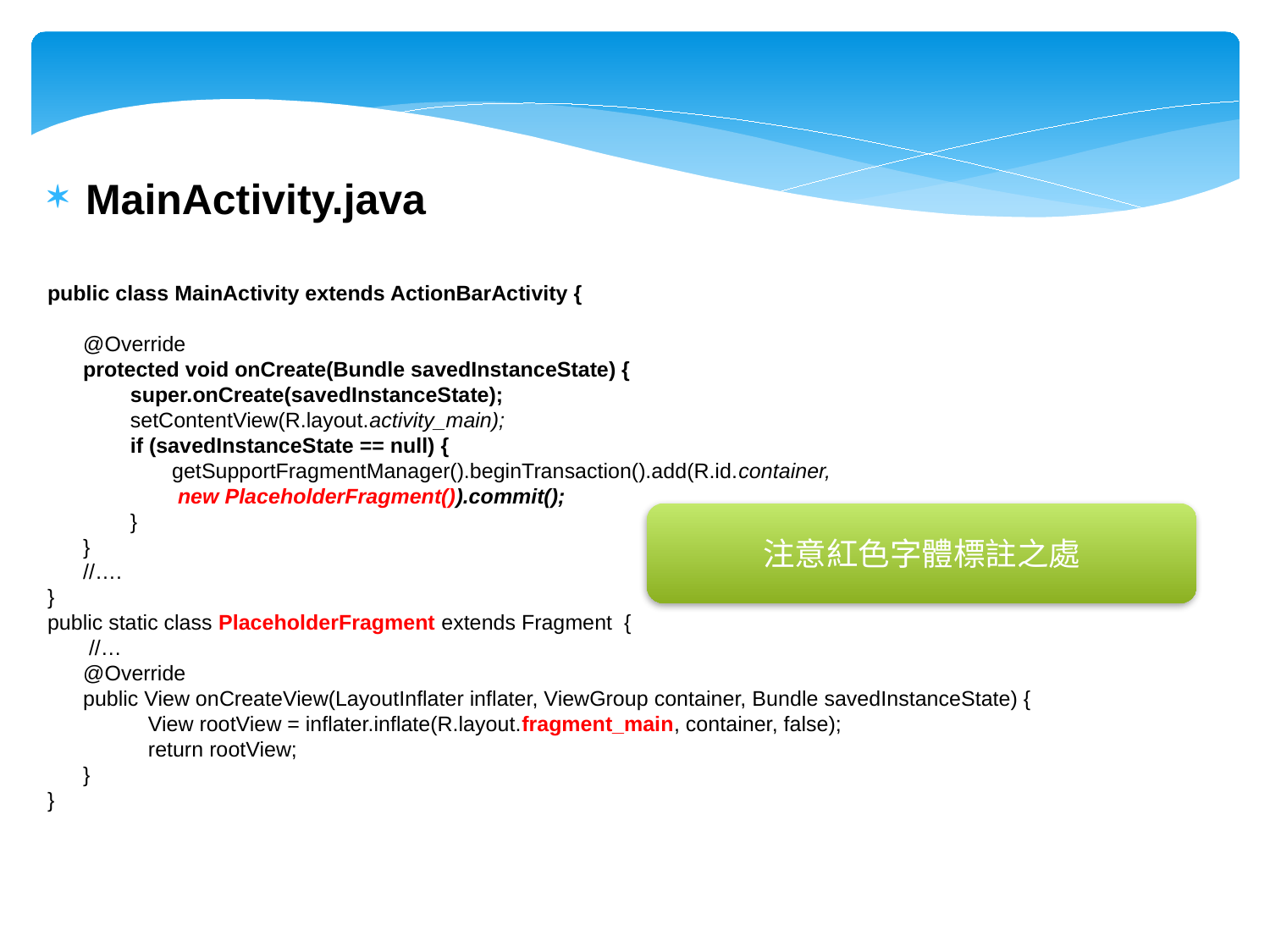

public class MainActivity extends ActionBarActivity {

      @Override
      protected void onCreate(Bundle savedInstanceState) {
              super.onCreate(savedInstanceState);
              setContentView(R.layout.activity_main);
              if (savedInstanceState == null) {
                     getSupportFragmentManager().beginTransaction().add(R.id.container,
                      new PlaceholderFragment()).commit();
              }
      }
      //….
}
public static class PlaceholderFragment extends Fragment  {
       //…
      @Override
      public View onCreateView(LayoutInflater inflater, ViewGroup container, Bundle savedInstanceState) {
                 View rootView = inflater.inflate(R.layout.fragment_main, container, false);
                 return rootView;
      }
}
MainActivity.java
注意紅色字體標註之處